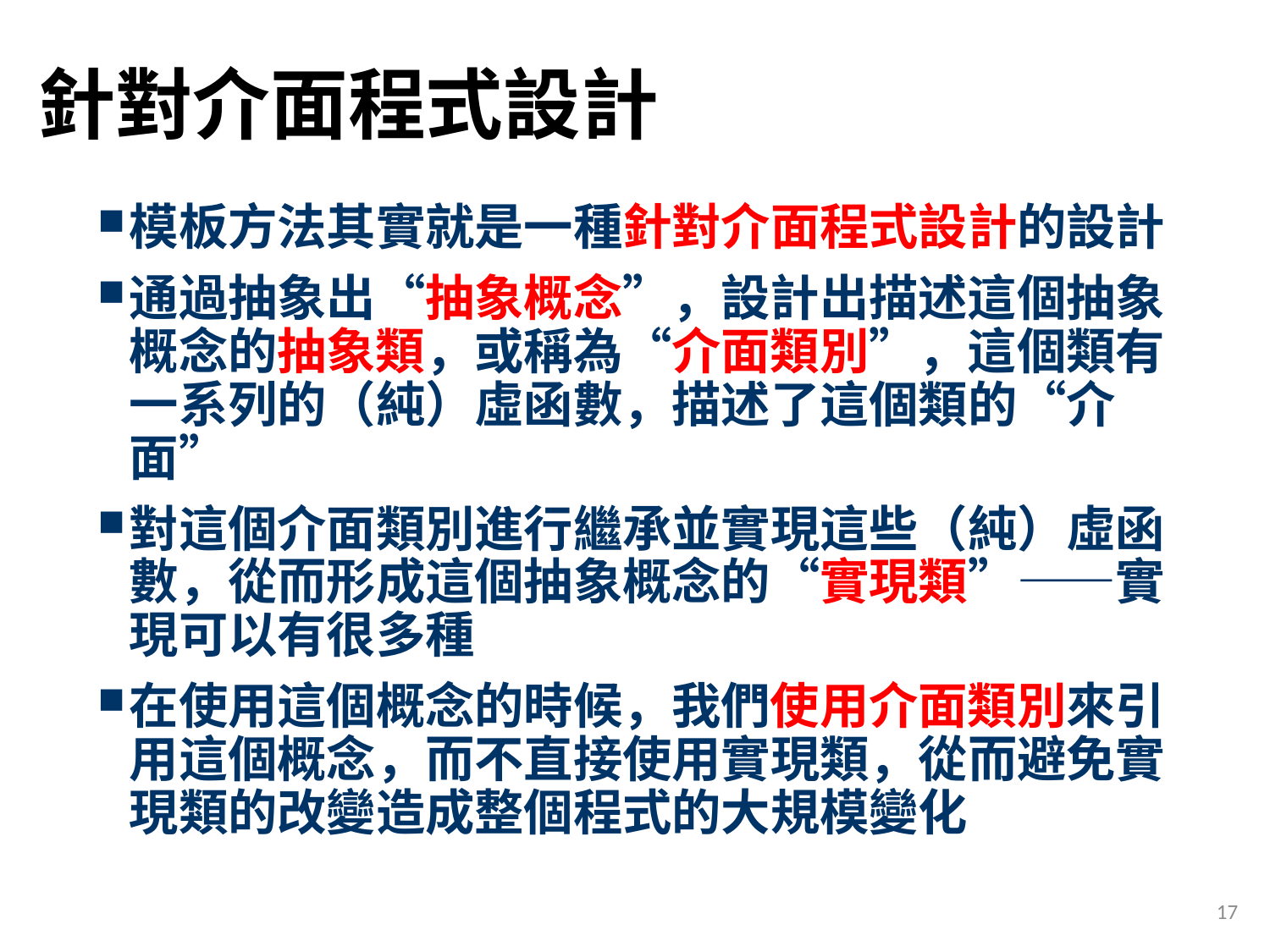

# 針對介面程式設計
模板方法其實就是一種針對介面程式設計的設計
通過抽象出“抽象概念”，設計出描述這個抽象概念的抽象類，或稱為“介面類別”，這個類有一系列的（純）虛函數，描述了這個類的“介面”
對這個介面類別進行繼承並實現這些（純）虛函數，從而形成這個抽象概念的“實現類”——實現可以有很多種
在使用這個概念的時候，我們使用介面類別來引用這個概念，而不直接使用實現類，從而避免實現類的改變造成整個程式的大規模變化
17